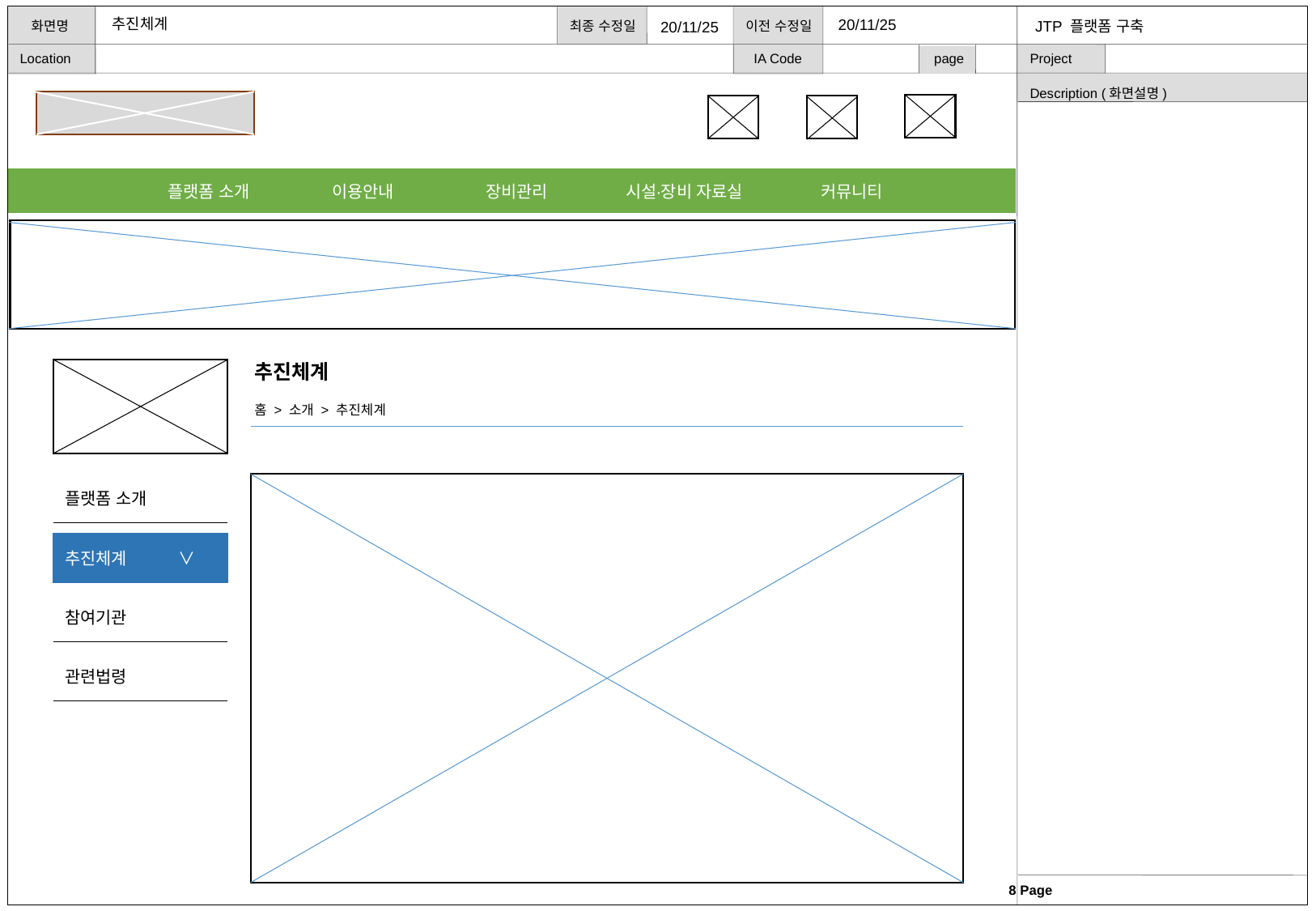

추진체계
20/11/25
JTP 플랫폼 구축
20/11/25

플랫폼 소개
이용안내
장비관리
시설∙장비 자료실
커뮤니티

추진체계

홈 > 소개 > 추진체계

플랫폼 소개
추진체계           ∨
참여기관
관련법령